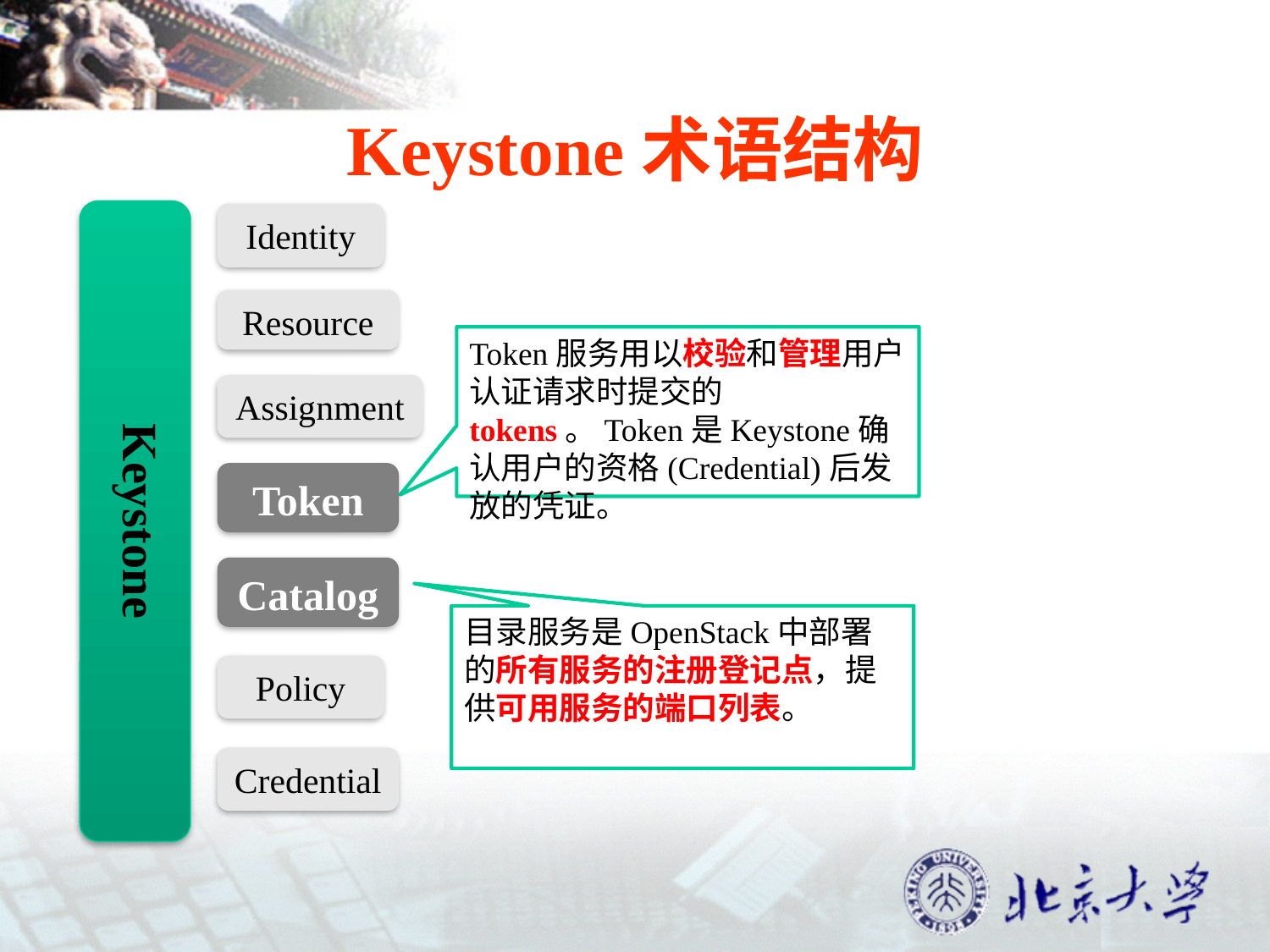

# Keystone术语结构
Keystone
Identity
Resource
Token服务用以校验和管理用户认证请求时提交的tokens。Token是Keystone确认用户的资格(Credential)后发放的凭证。
Assignment
Token
Catalog
目录服务是OpenStack中部署的所有服务的注册登记点，提供可用服务的端口列表。
Policy

Credential